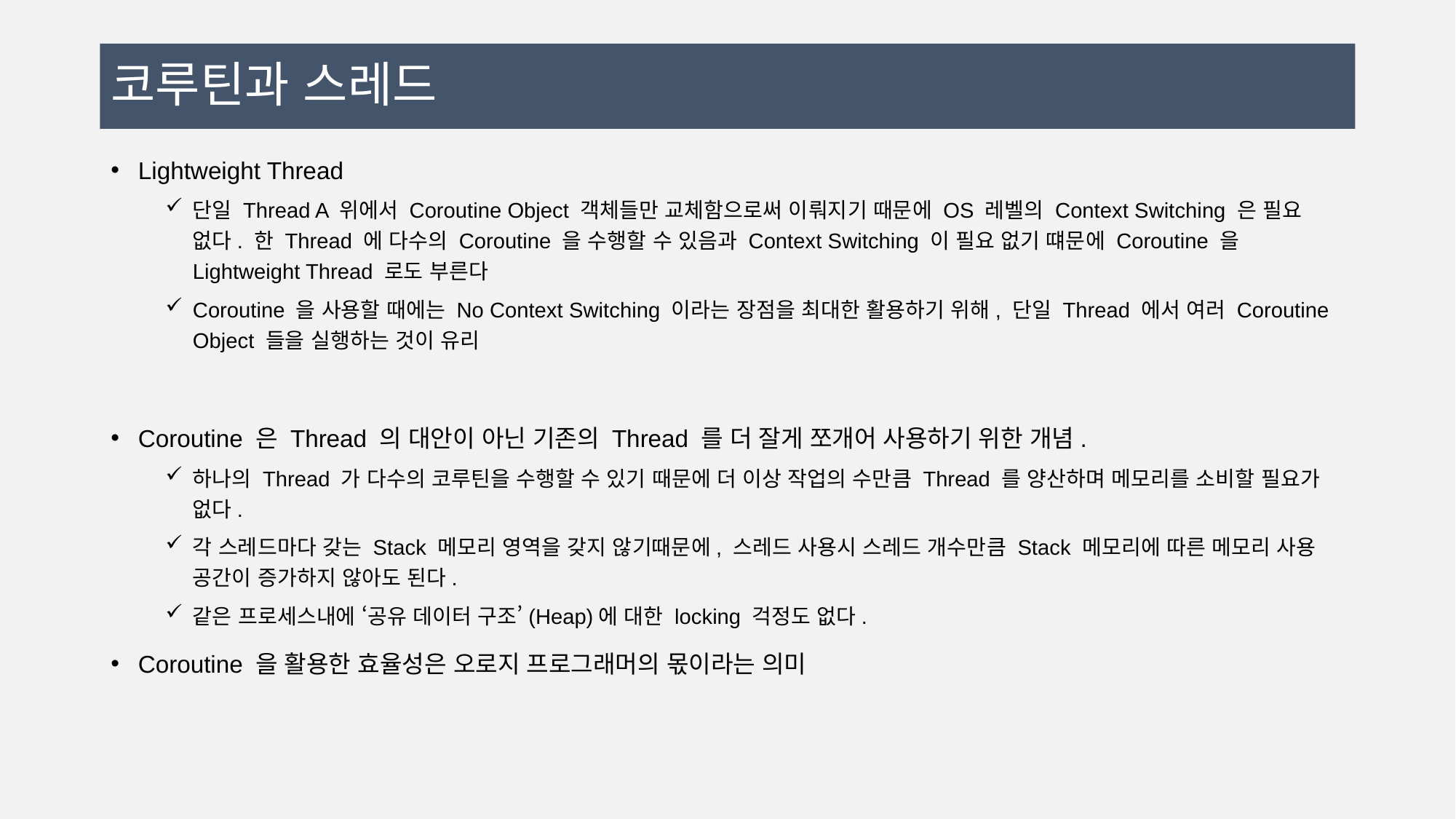

# 코루틴과 스레드
Lightweight Thread
단일 Thread A 위에서 Coroutine Object 객체들만 교체함으로써 이뤄지기 때문에 OS 레벨의 Context Switching 은 필요 없다. 한 Thread 에 다수의 Coroutine 을 수행할 수 있음과 Context Switching 이 필요 없기 떄문에 Coroutine 을 Lightweight Thread 로도 부른다
Coroutine 을 사용할 때에는 No Context Switching 이라는 장점을 최대한 활용하기 위해, 단일 Thread 에서 여러 Coroutine Object 들을 실행하는 것이 유리

Coroutine 은 Thread 의 대안이 아닌 기존의 Thread 를 더 잘게 쪼개어 사용하기 위한 개념.
하나의 Thread 가 다수의 코루틴을 수행할 수 있기 때문에 더 이상 작업의 수만큼 Thread 를 양산하며 메모리를 소비할 필요가 없다.
각 스레드마다 갖는 Stack 메모리 영역을 갖지 않기때문에, 스레드 사용시 스레드 개수만큼 Stack 메모리에 따른 메모리 사용 공간이 증가하지 않아도 된다.
같은 프로세스내에 ‘공유 데이터 구조’(Heap)에 대한 locking 걱정도 없다.
Coroutine 을 활용한 효율성은 오로지 프로그래머의 몫이라는 의미